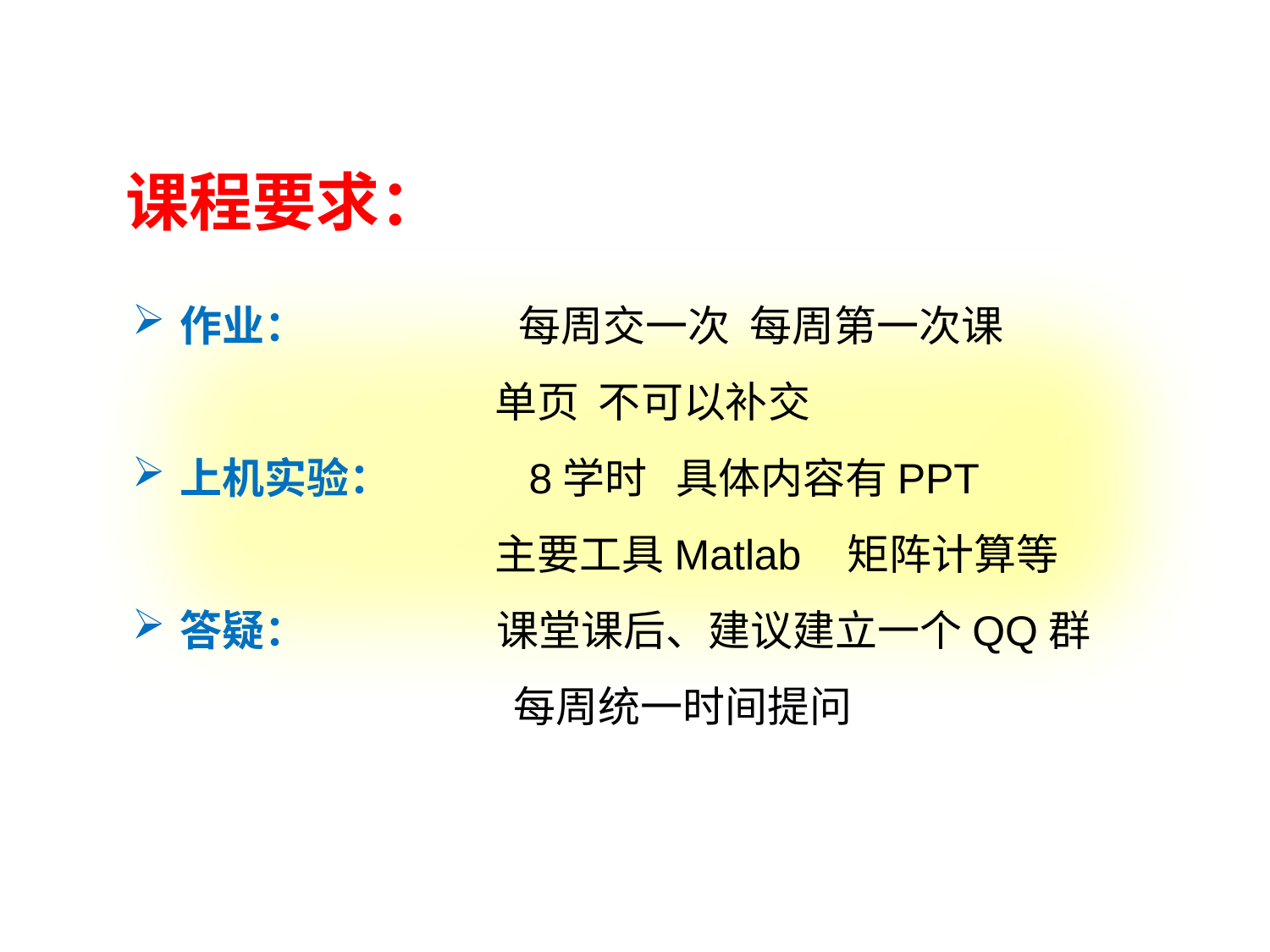

课程要求：

作业：　　　　　每周交一次  每周第一次课
                                     单页  不可以补交
上机实验：　　　8学时   具体内容有PPT
                                     主要工具Matlab   矩阵计算等
答疑：　　           课堂课后、建议建立一个QQ群
　　　　　　　　　每周统一时间提问